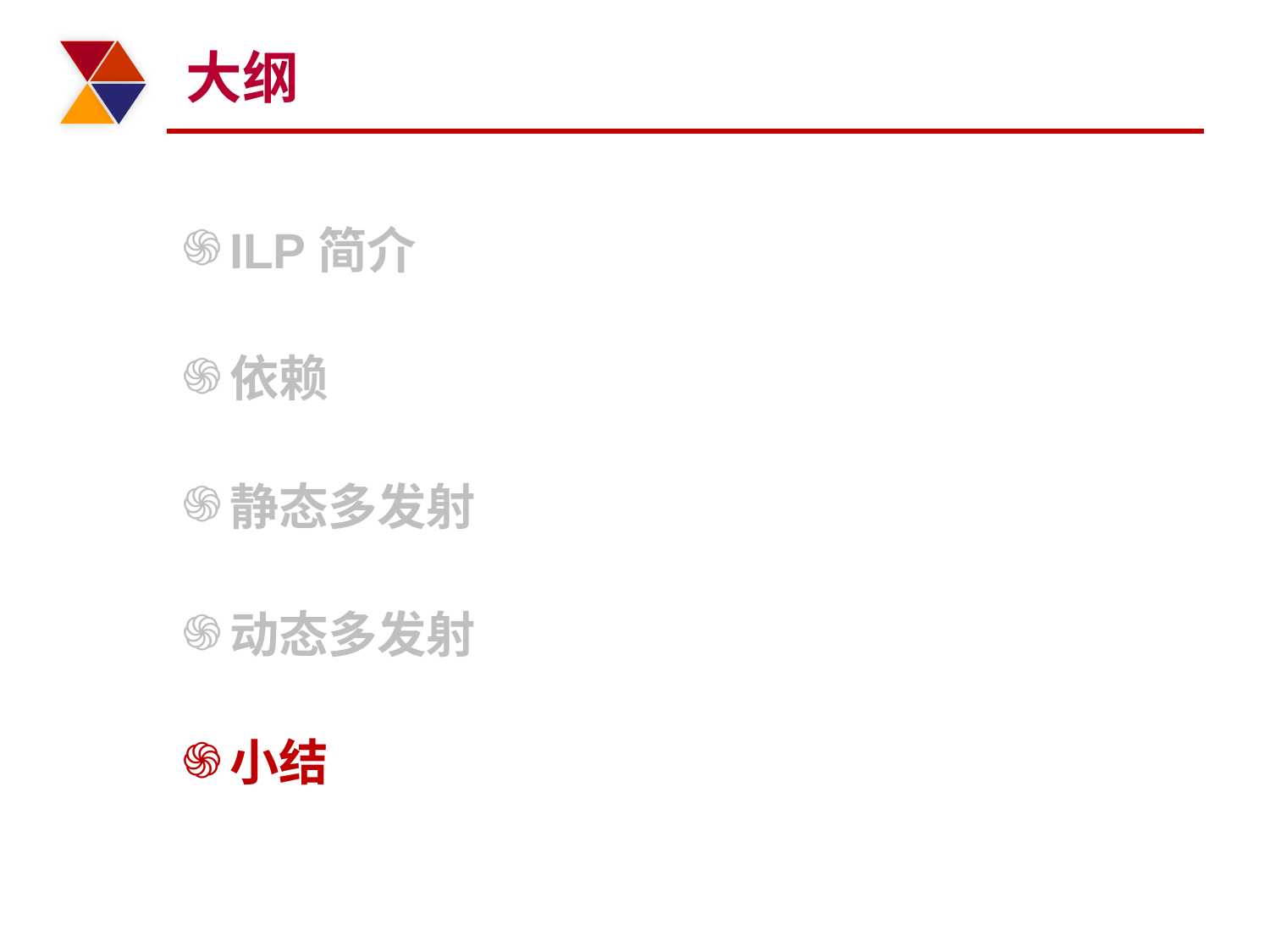

# 大纲
ILP简介
依赖
静态多发射
动态多发射
小结